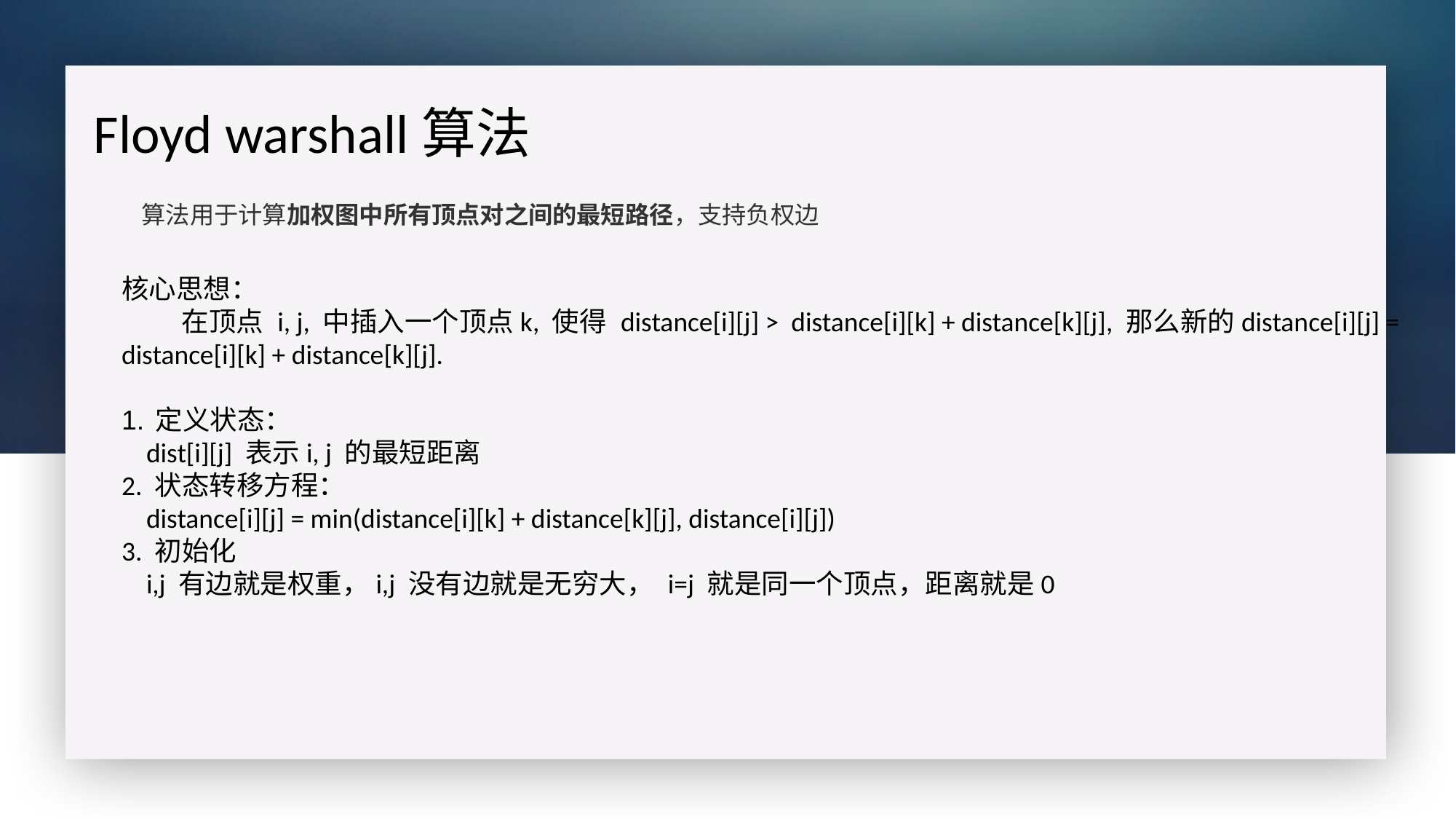

Floyd warshall算法

算法用于计算‌加权图中所有顶点对之间的最短路径‌，支持负权边
核心思想：
       在顶点 i, j, 中插入一个顶点k, 使得 distance[i][j] >  distance[i][k] + distance[k][j], 那么新的distance[i][j] =
distance[i][k] + distance[k][j].

定义状态：
    dist[i][j] 表示i, j 的最短距离
2. 状态转移方程：
    distance[i][j] = min(distance[i][k] + distance[k][j], distance[i][j])
3. 初始化
    i,j 有边就是权重，i,j 没有边就是无穷大， i=j 就是同一个顶点，距离就是0